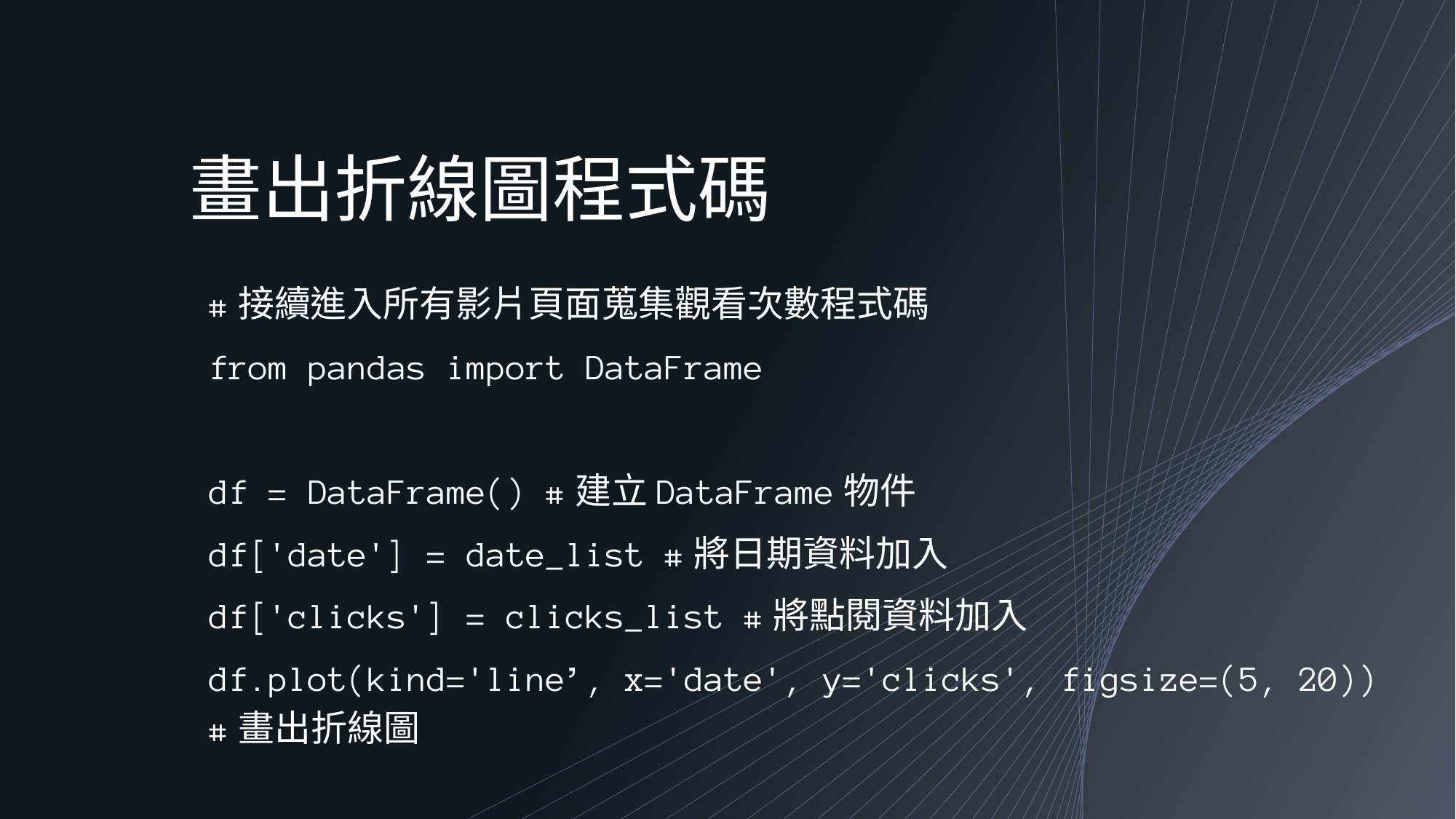

# 畫出折線圖程式碼
#接續進入所有影片頁面蒐集觀看次數程式碼
from pandas import DataFrame

df = DataFrame() #建立DataFrame物件
df['date'] = date_list #將日期資料加入
df['clicks'] = clicks_list #將點閱資料加入
df.plot(kind='line’, x='date', y='clicks', figsize=(5, 20)) #畫出折線圖